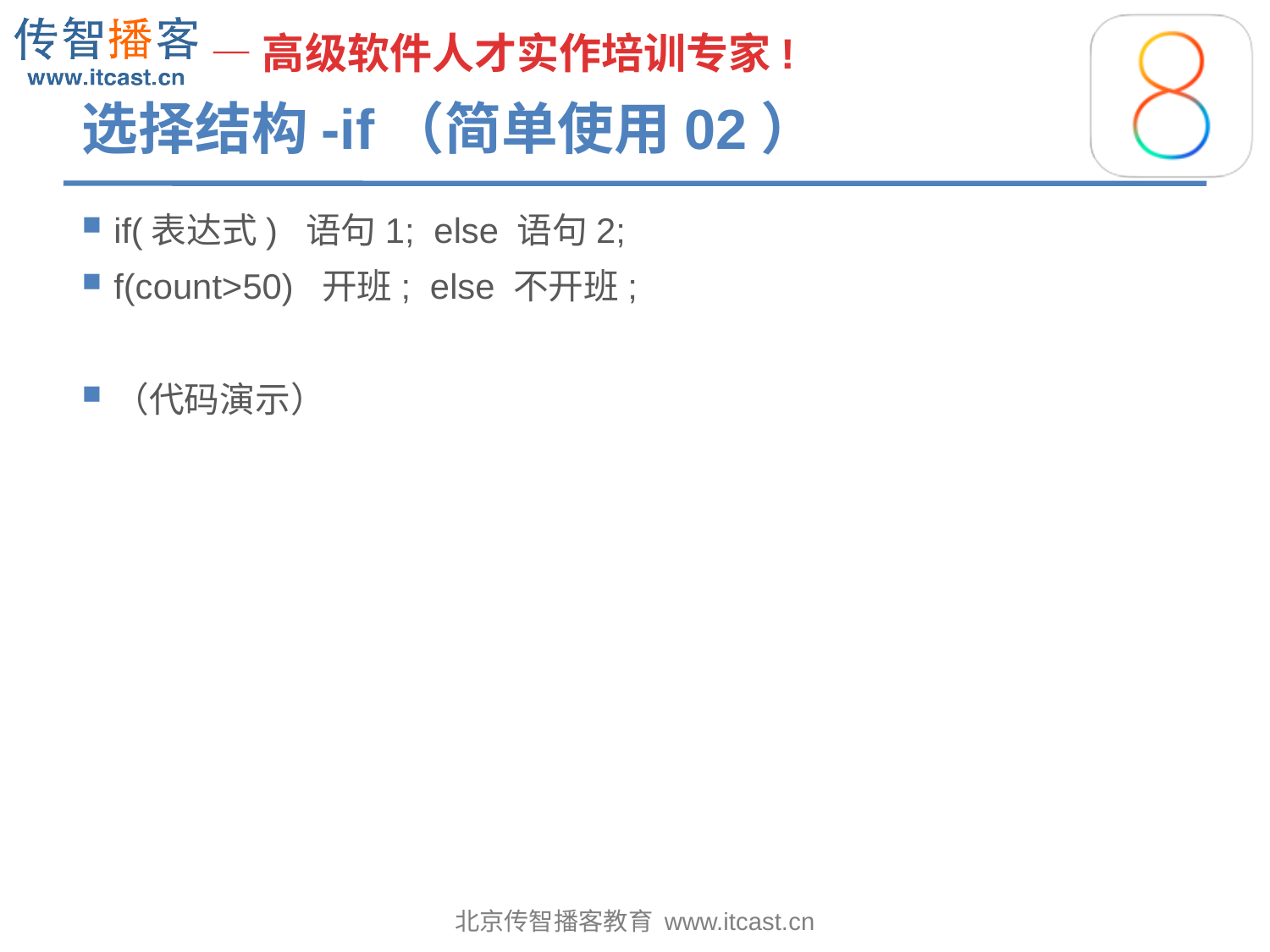

# 选择结构-if（简单使用02）
if(表达式)  语句1;  else 语句2;
f(count>50)  开班;  else 不开班;

（代码演示）